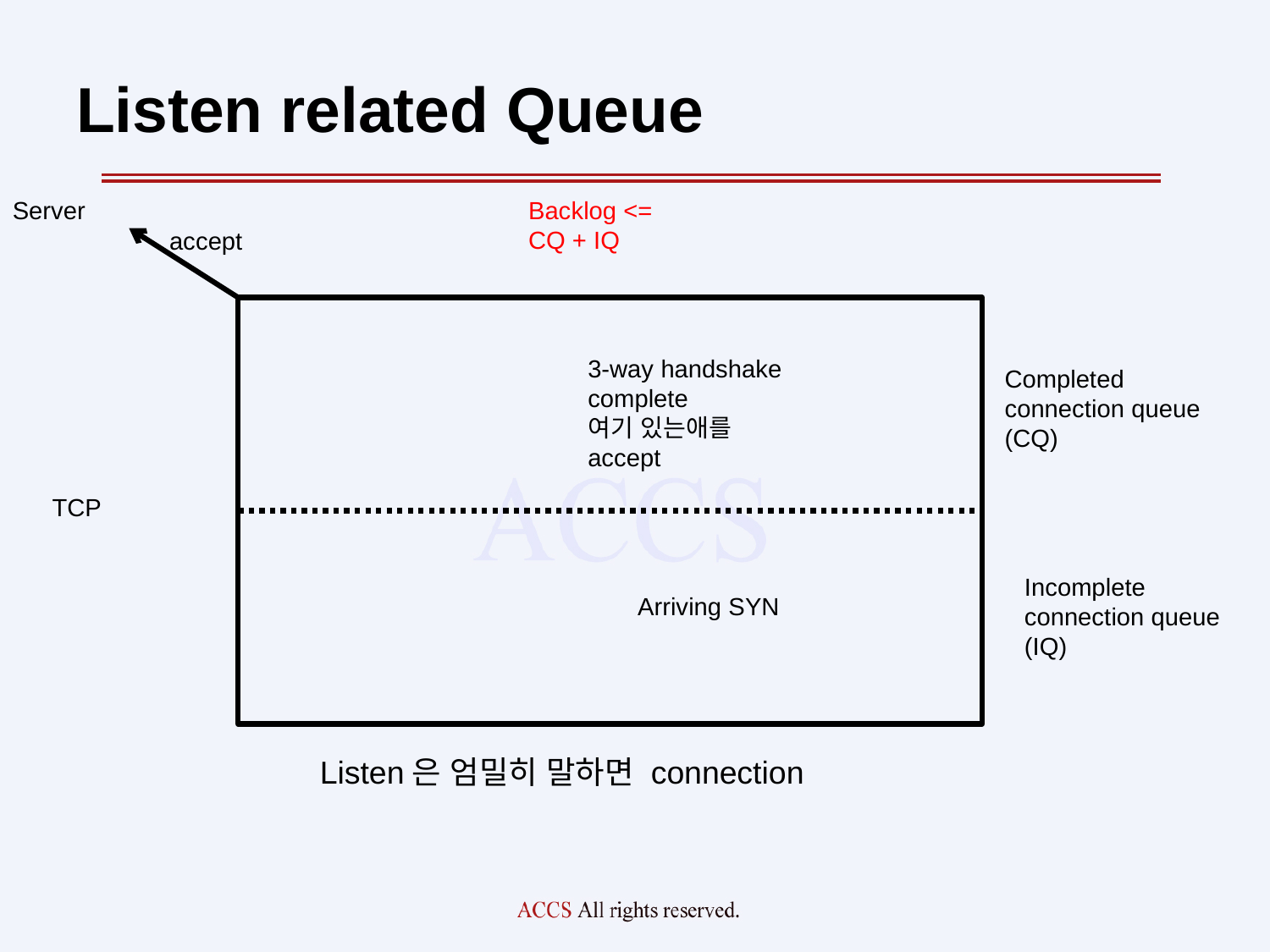

# Listen related Queue
Server
Backlog <=
CQ + IQ
accept

3-way handshake complete
여기 있는애를 accept
Completed connection queue (CQ)
TCP
Incomplete connection queue  (IQ)
Arriving SYN
Listen은 엄밀히 말하면 connection